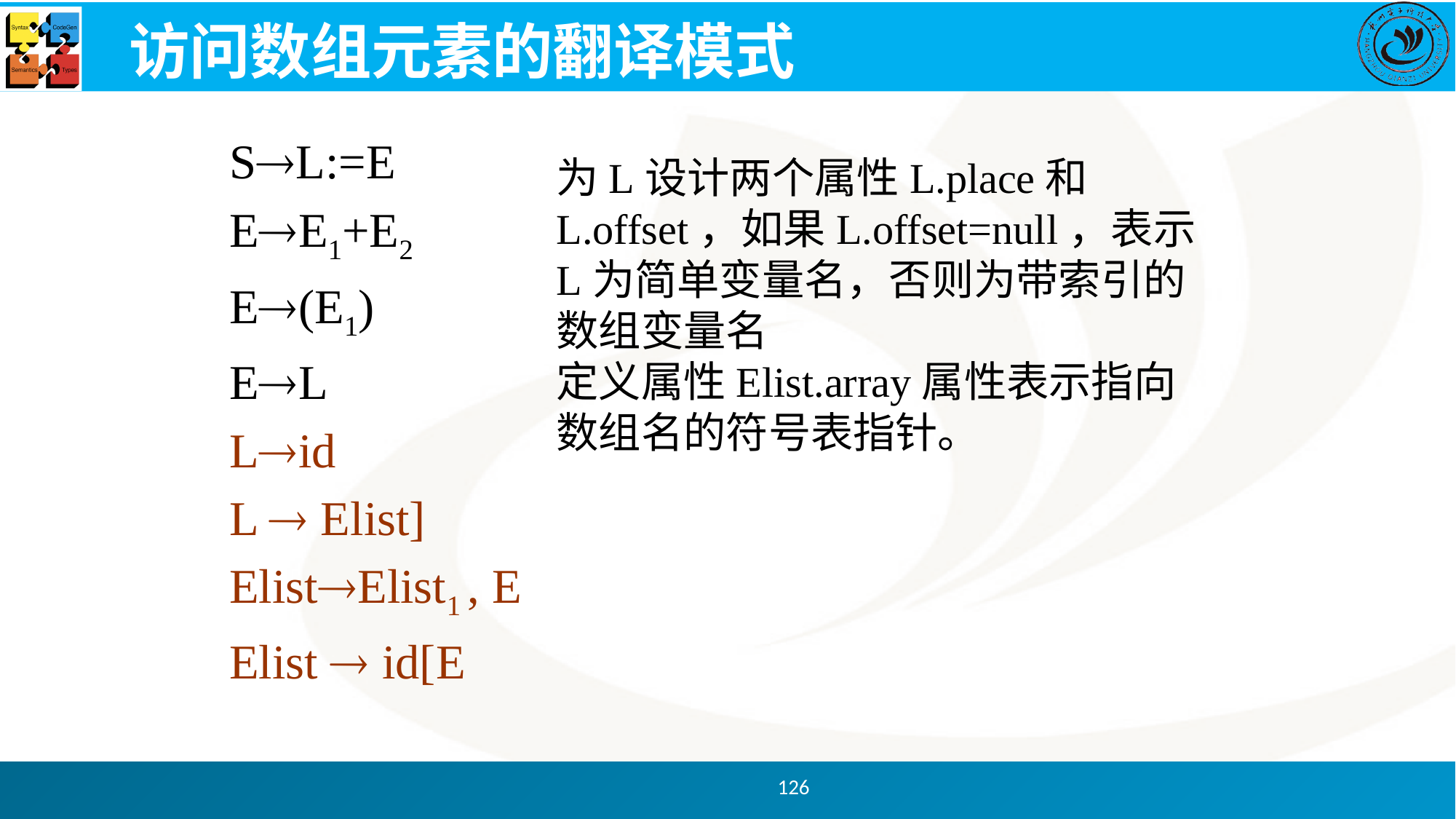

# 访问数组元素的翻译模式
S→L:=E
E→E1+E2
E→(E1)
E→L
L→id
L → Elist]
Elist→Elist1 , E
Elist → id[E
为L设计两个属性L.place和L.offset，如果L.offset=null，表示L为简单变量名，否则为带索引的数组变量名
定义属性Elist.array属性表示指向数组名的符号表指针。
126